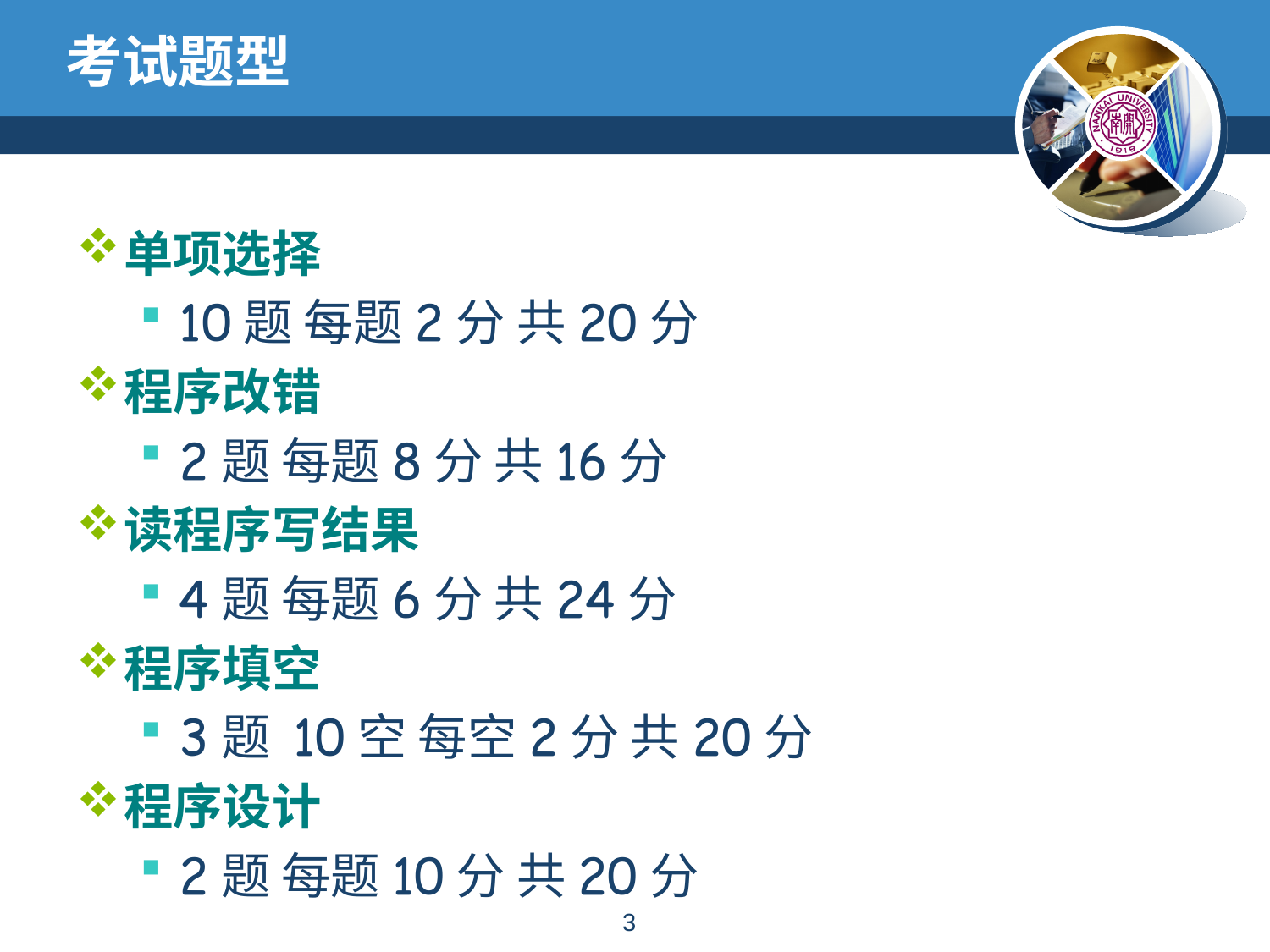

# 考试题型
单项选择
10题 每题2分 共20分
程序改错
2题 每题8分 共16分
读程序写结果
4题 每题6分 共24分
程序填空
3题 10空 每空2分 共20分
程序设计
2题 每题10分 共20分
3